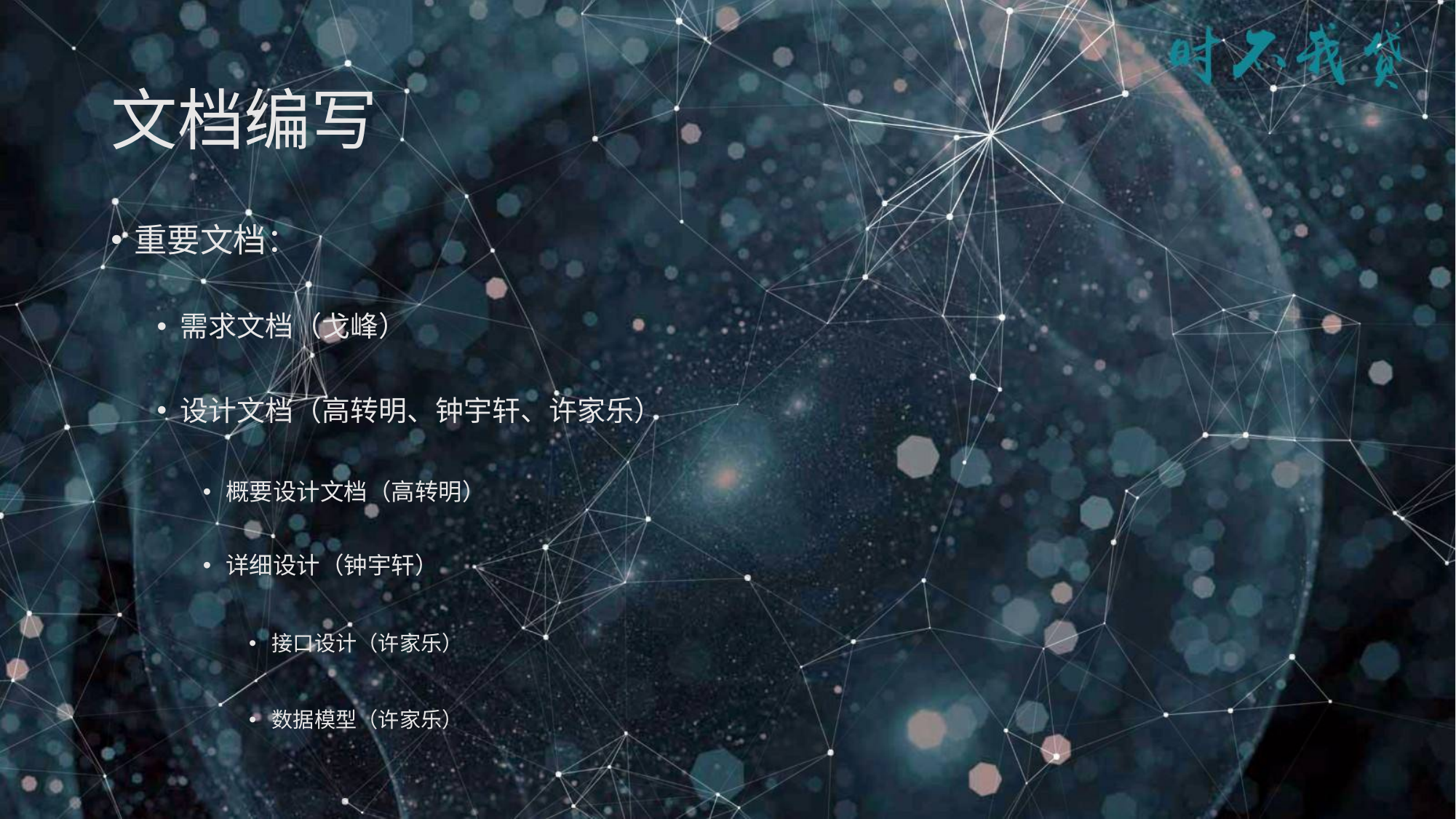

# 文档编写
重要文档：

需求文档（戈峰）

设计文档（高转明、钟宇轩、许家乐）

概要设计文档（高转明）

详细设计（钟宇轩）

接口设计（许家乐）

数据模型（许家乐）